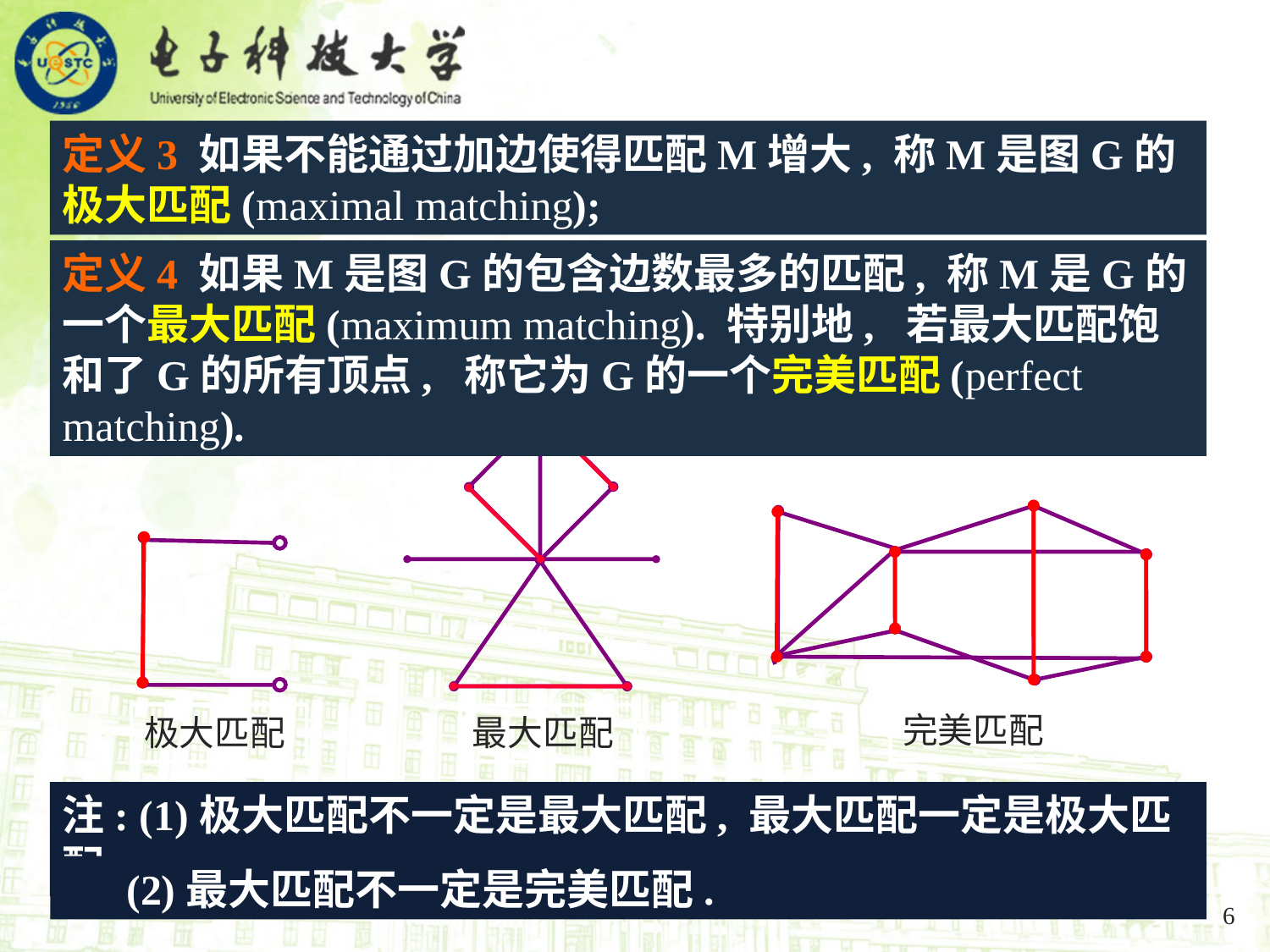

定义3 如果不能通过加边使得匹配M增大, 称M是图G的极大匹配(maximal matching);
定义4 如果M是图G的包含边数最多的匹配, 称M是G的一个最大匹配(maximum matching). 特别地,  若最大匹配饱和了G的所有顶点,  称它为G的一个完美匹配(perfect matching).

最大匹配

完美匹配

极大匹配

注: (1)极大匹配不一定是最大匹配, 最大匹配一定是极大匹配;
      (2)最大匹配不一定是完美匹配.
6